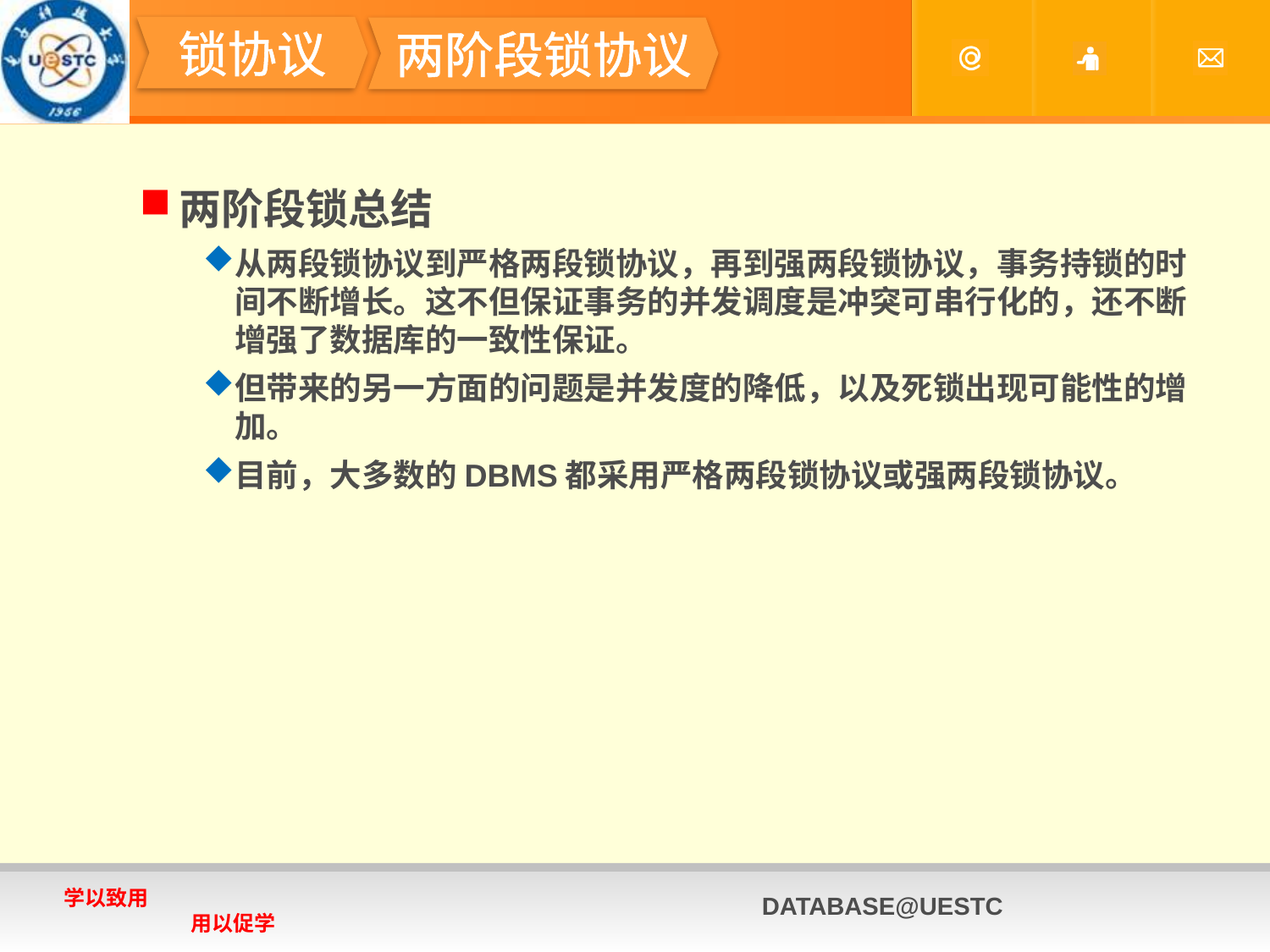

#
锁协议
两阶段锁协议
两阶段锁总结
从两段锁协议到严格两段锁协议，再到强两段锁协议，事务持锁的时间不断增长。这不但保证事务的并发调度是冲突可串行化的，还不断增强了数据库的一致性保证。
但带来的另一方面的问题是并发度的降低，以及死锁出现可能性的增加。
目前，大多数的DBMS都采用严格两段锁协议或强两段锁协议。